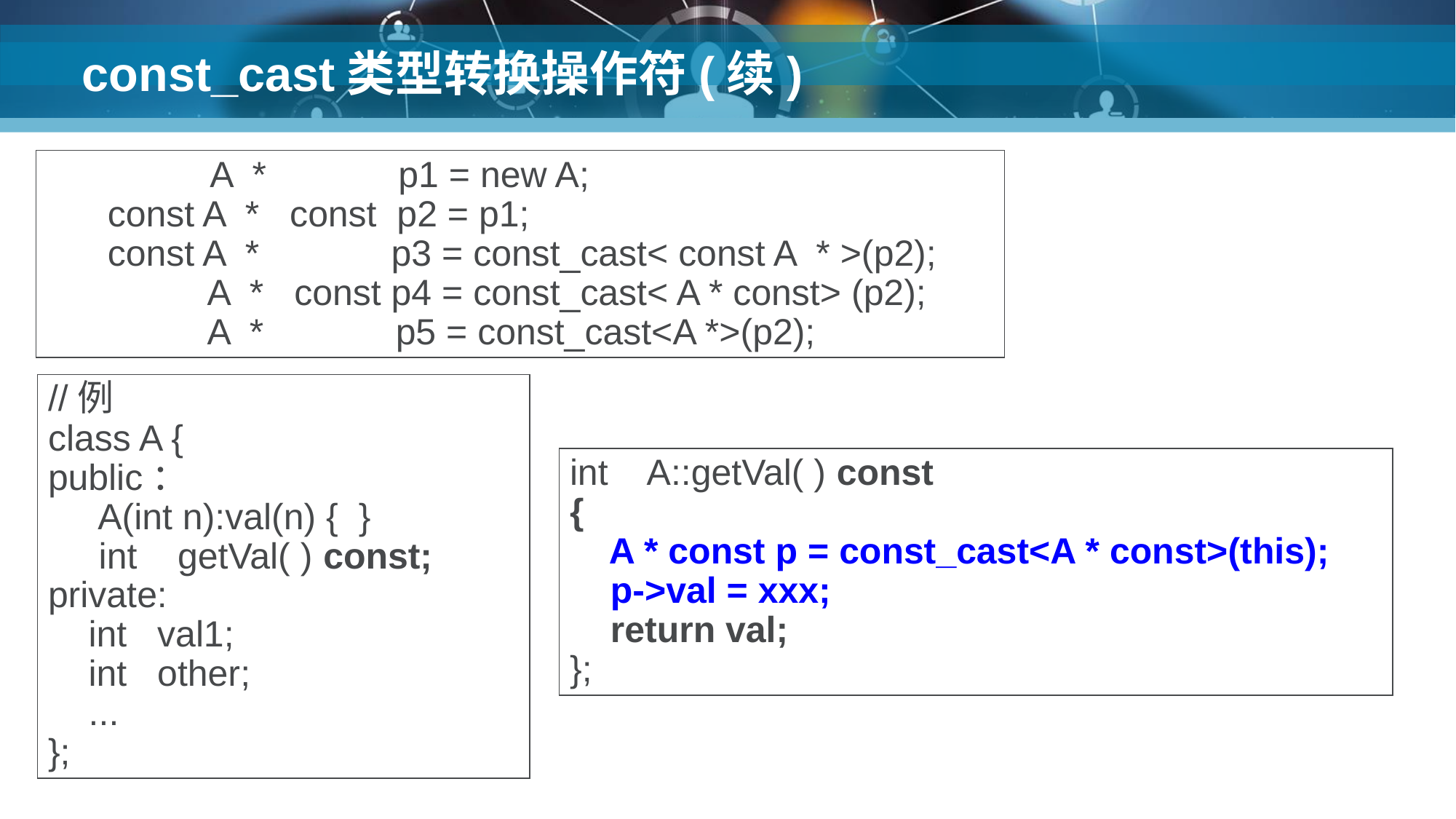

# const_cast类型转换操作符(续)
                A  *             p1 = new A;
      const A  *   const  p2 = p1;
      const A  *             p3 = const_cast< const A  * >(p2);
                A  *   const p4 = const_cast< A * const> (p2);
                A  *             p5 = const_cast<A *>(p2);
//例
class A {
public：
     A(int n):val(n) {  }
     int    getVal( ) const;
private:
    int   val1;
    int   other;
    ...
};
int    A::getVal( ) const
{
    A * const p = const_cast<A * const>(this);
    p->val = xxx;
    return val;
};